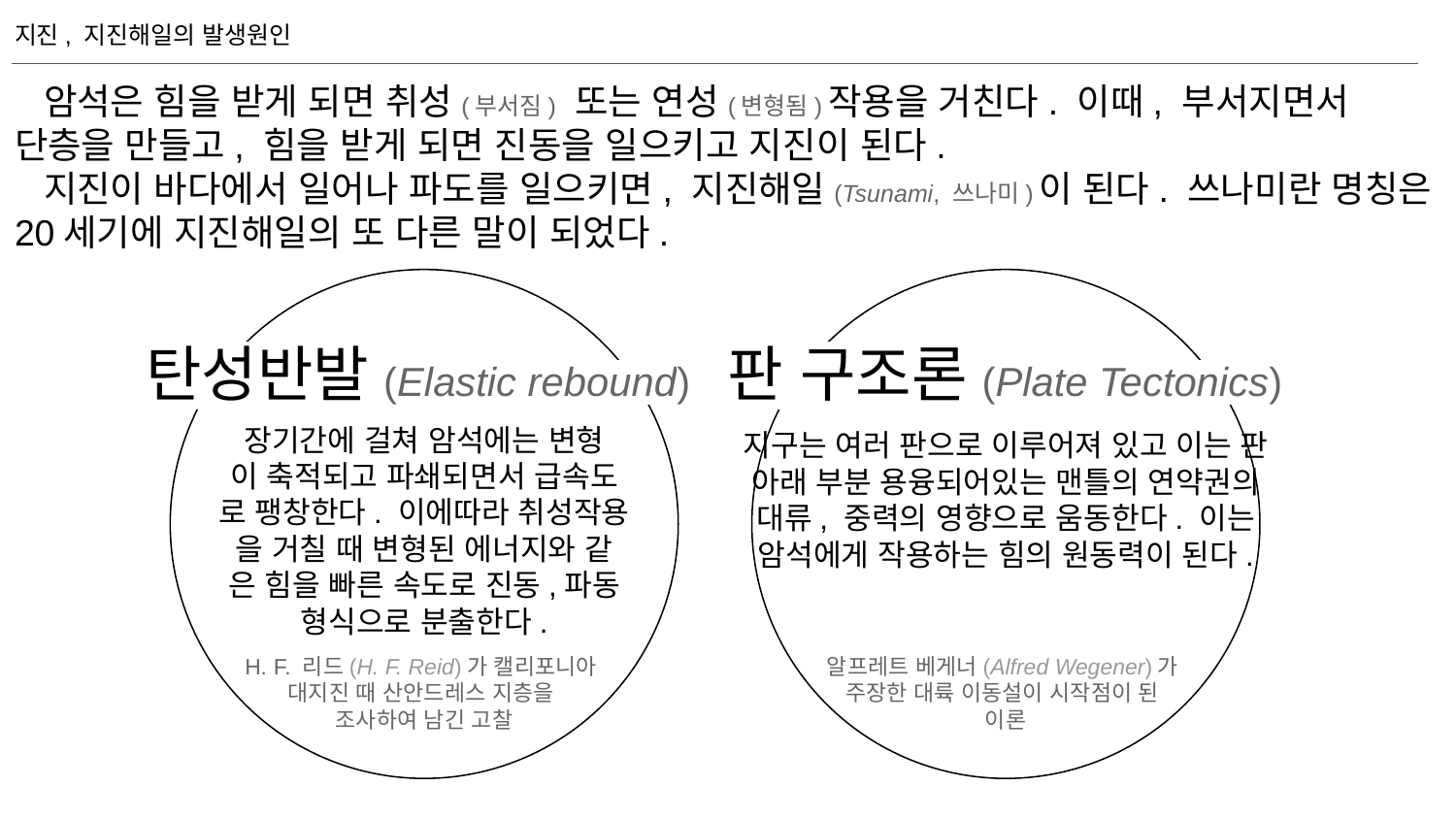

지진, 지진해일의 발생원인
  암석은 힘을 받게 되면 취성(부서짐) 또는 연성(변형됨)작용을 거친다. 이때, 부서지면서 단층을 만들고, 힘을 받게 되면 진동을 일으키고 지진이 된다.
  지진이 바다에서 일어나 파도를 일으키면, 지진해일(Tsunami, 쓰나미)이 된다. 쓰나미란 명칭은 20세기에 지진해일의 또 다른 말이 되었다.

탄성반발(Elastic rebound)
판 구조론(Plate Tectonics)
장기간에 걸쳐 암석에는 변형
이 축적되고 파쇄되면서 급속도
로 팽창한다. 이에따라 취성작용
을 거칠 때 변형된 에너지와 같
은 힘을 빠른 속도로 진동,파동
형식으로 분출한다.
지구는 여러 판으로 이루어져 있고 이는 판 아래 부분 용융되어있는 맨틀의 연약권의 대류, 중력의 영향으로 움동한다. 이는 암석에게 작용하는 힘의 원동력이 된다.
알프레트 베게너(Alfred Wegener)가
주장한 대륙 이동설이 시작점이 된
이론
H. F. 리드(H. F. Reid)가 캘리포니아
대지진 때 산안드레스 지층을
조사하여 남긴 고찰